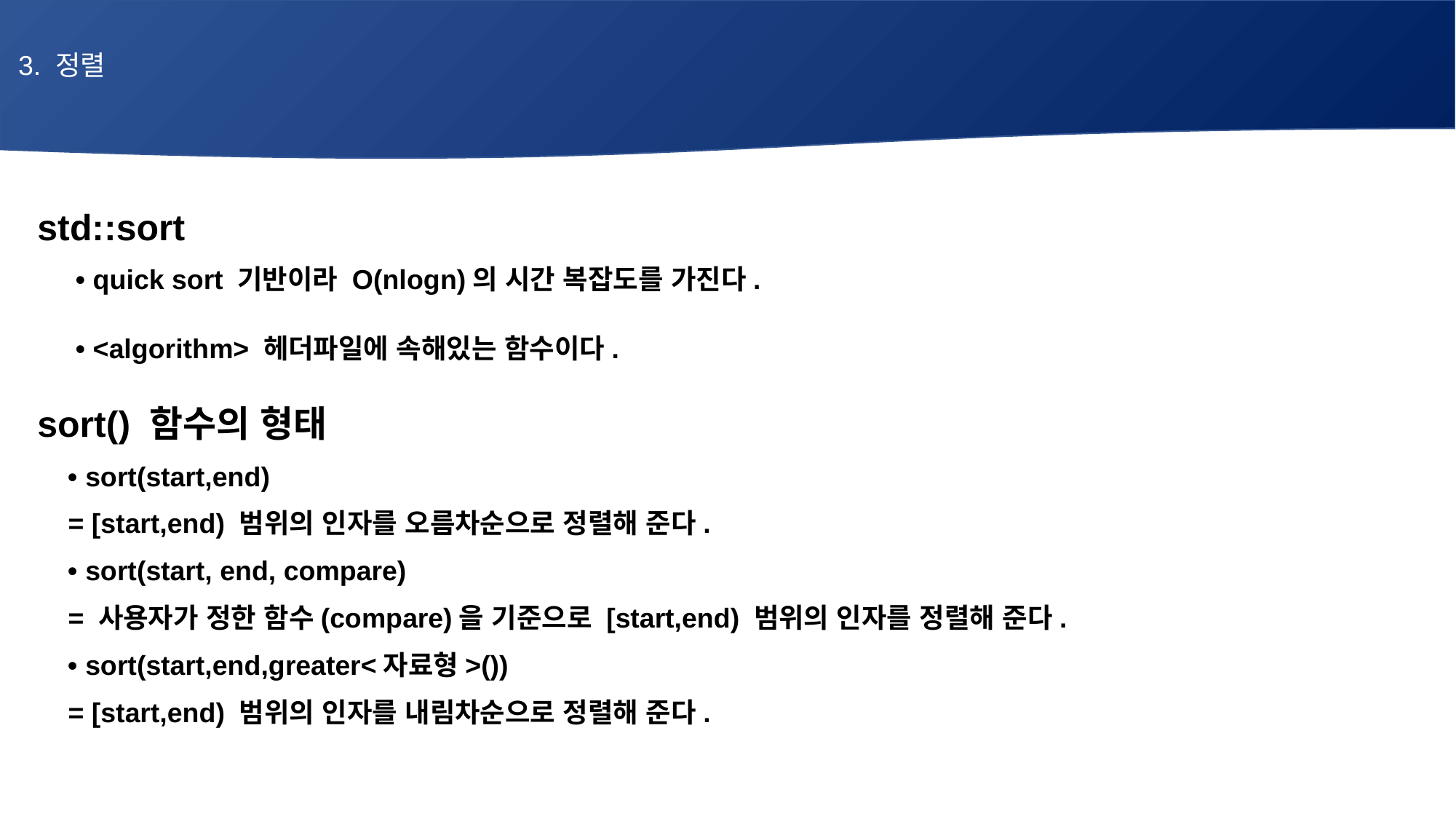

3. 정렬
# 매주 1 과제 LV2
std::sort
     • quick sort 기반이라 O(nlogn)의 시간 복잡도를 가진다.

     • <algorithm> 헤더파일에 속해있는 함수이다.

sort() 함수의 형태
    • sort(start,end)
    = [start,end) 범위의 인자를 오름차순으로 정렬해 준다.
    • sort(start, end, compare)
    = 사용자가 정한 함수(compare)을 기준으로 [start,end) 범위의 인자를 정렬해 준다.
    • sort(start,end,greater<자료형>())
    = [start,end) 범위의 인자를 내림차순으로 정렬해 준다.